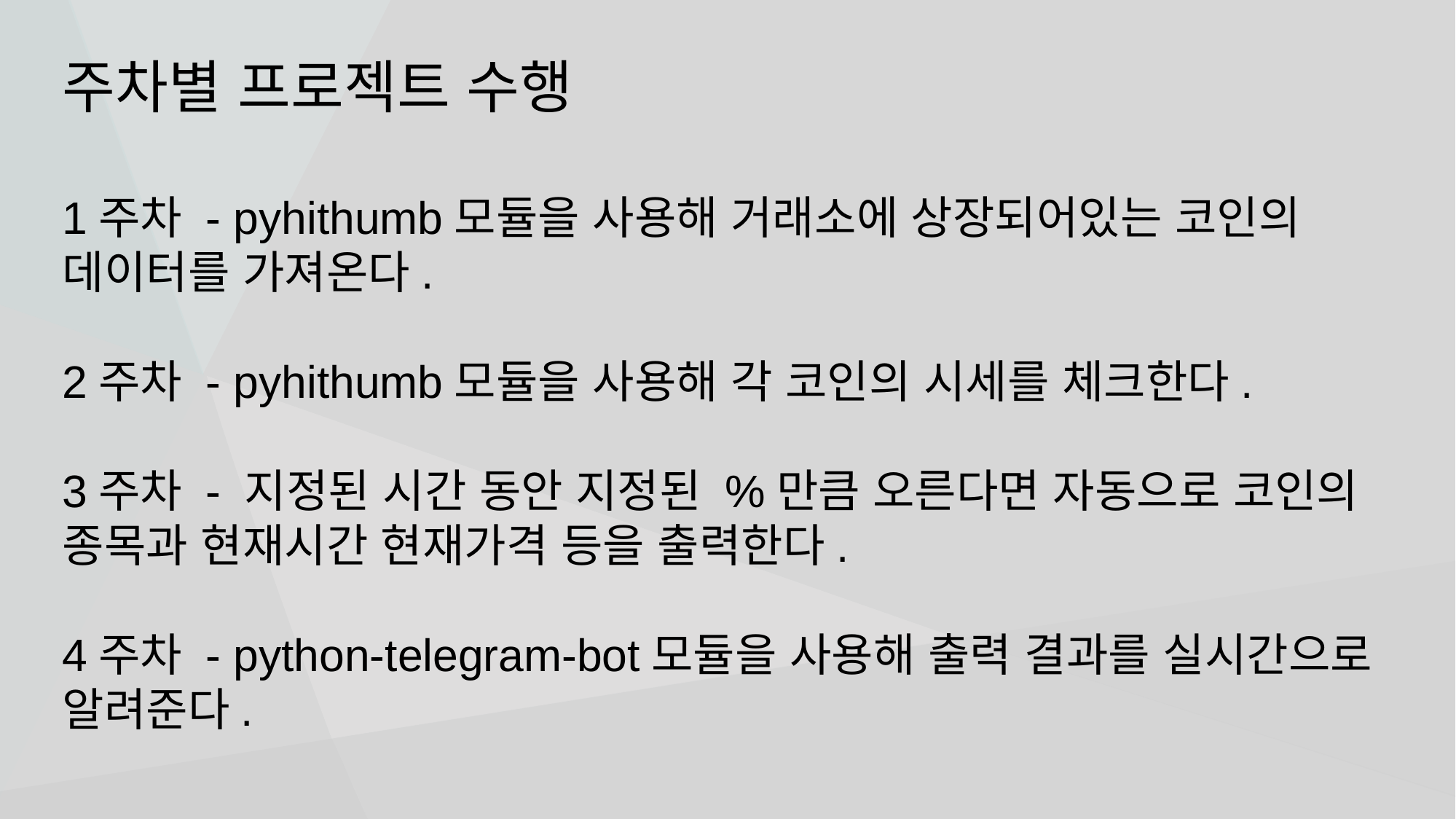

# 주차별 프로젝트 수행 1주차 - pyhithumb모듈을 사용해 거래소에 상장되어있는 코인의 데이터를 가져온다. 2주차 - pyhithumb모듈을 사용해 각 코인의 시세를 체크한다. 3주차 - 지정된 시간 동안 지정된 %만큼 오른다면 자동으로 코인의 종목과 현재시간 현재가격 등을 출력한다. 4주차 - python-telegram-bot모듈을 사용해 출력 결과를 실시간으로 알려준다.